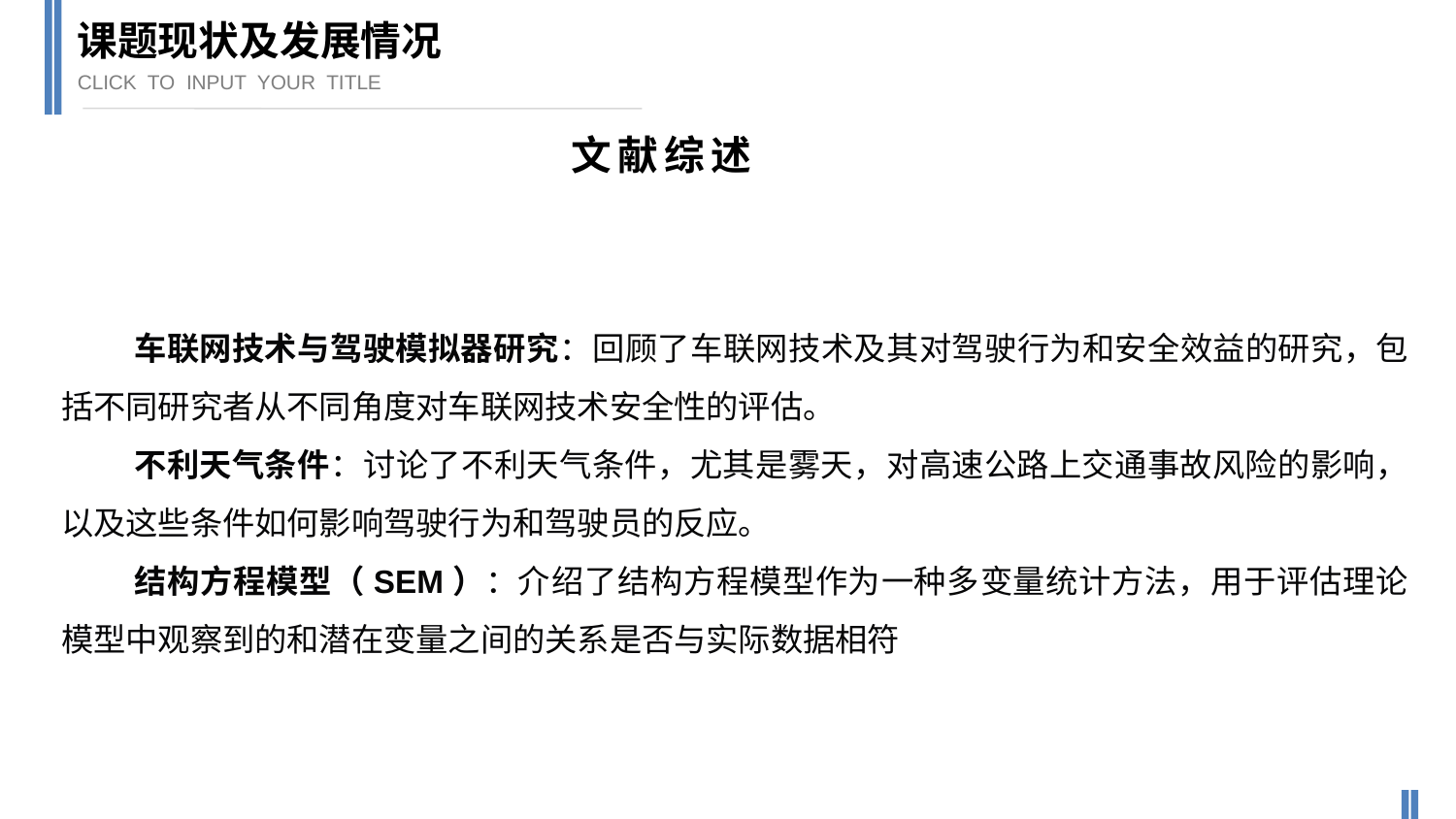

课题现状及发展情况
CLICK  TO  INPUT  YOUR  TITLE
文献综述
车联网技术与驾驶模拟器研究：回顾了车联网技术及其对驾驶行为和安全效益的研究，包括不同研究者从不同角度对车联网技术安全性的评估。
不利天气条件：讨论了不利天气条件，尤其是雾天，对高速公路上交通事故风险的影响，以及这些条件如何影响驾驶行为和驾驶员的反应。
结构方程模型（SEM）：介绍了结构方程模型作为一种多变量统计方法，用于评估理论模型中观察到的和潜在变量之间的关系是否与实际数据相符